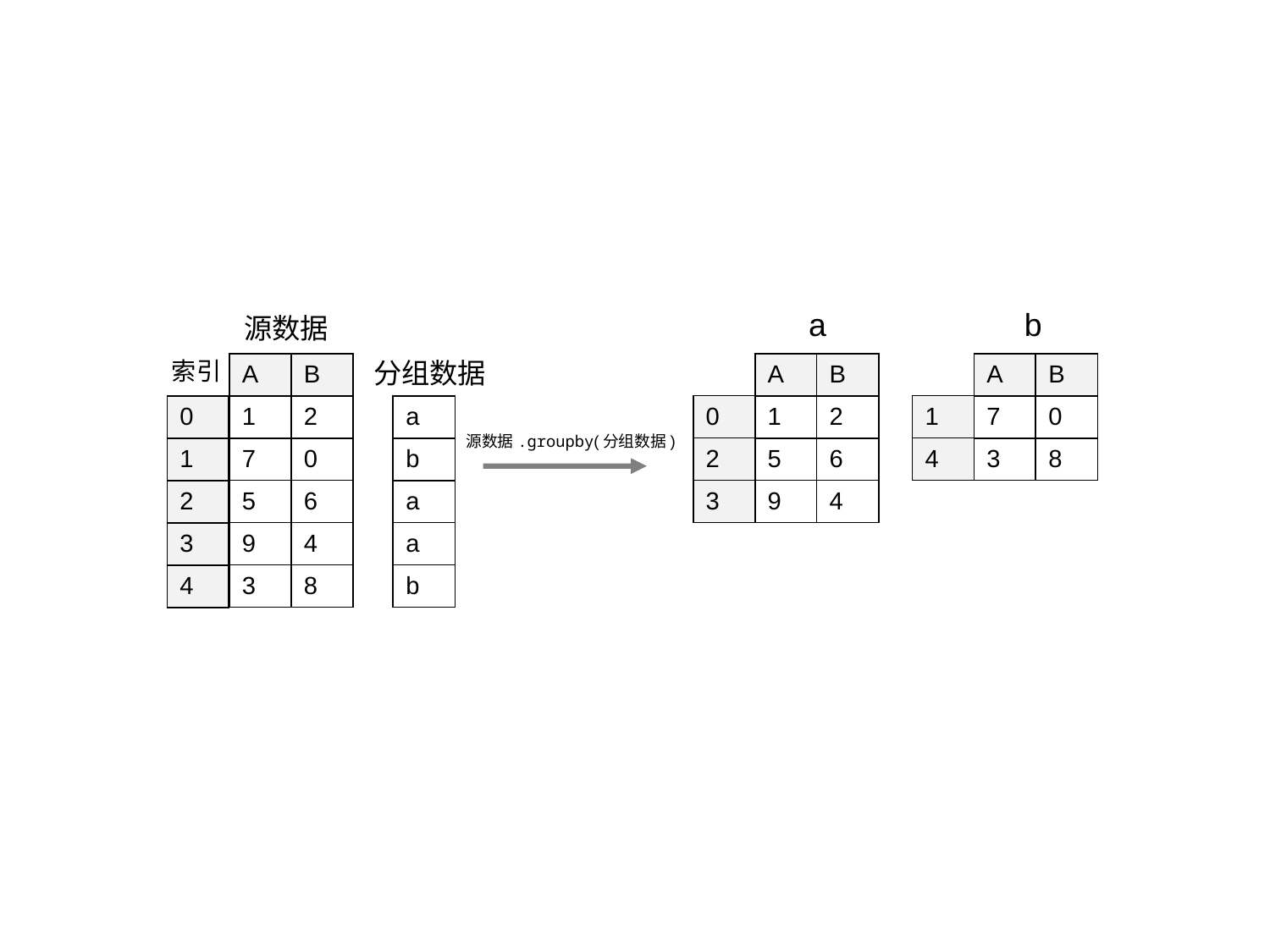

a
b
源数据
索引
分组数据
| A | B |
| --- | --- |
| 1 | 2 |
| 7 | 0 |
| 5 | 6 |
| 9 | 4 |
| 3 | 8 |
| A | B |
| --- | --- |
| 1 | 2 |
| 5 | 6 |
| 9 | 4 |
| A | B |
| --- | --- |
| 7 | 0 |
| 3 | 8 |
| 0 |
| --- |
| 2 |
| 3 |
| 1 |
| --- |
| 4 |
| 0 |
| --- |
| 1 |
| 2 |
| 3 |
| 4 |
| a |
| --- |
| b |
| a |
| a |
| b |
源数据.groupby(分组数据)